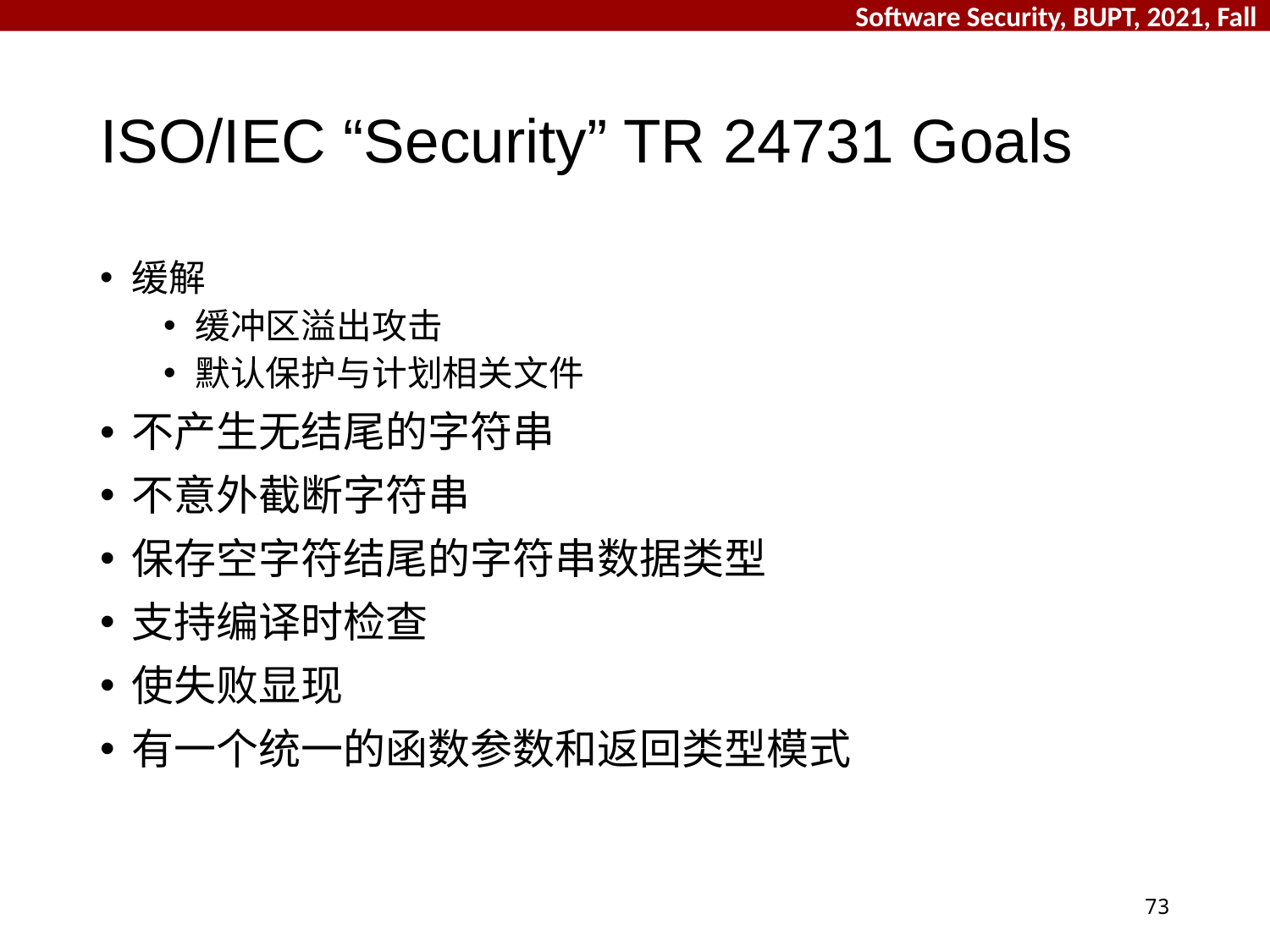

# ISO/IEC “Security” TR 24731 Goals
缓解
缓冲区溢出攻击
默认保护与计划相关文件
不产生无结尾的字符串
不意外截断字符串
保存空字符结尾的字符串数据类型
支持编译时检查
使失败显现
有一个统一的函数参数和返回类型模式
73